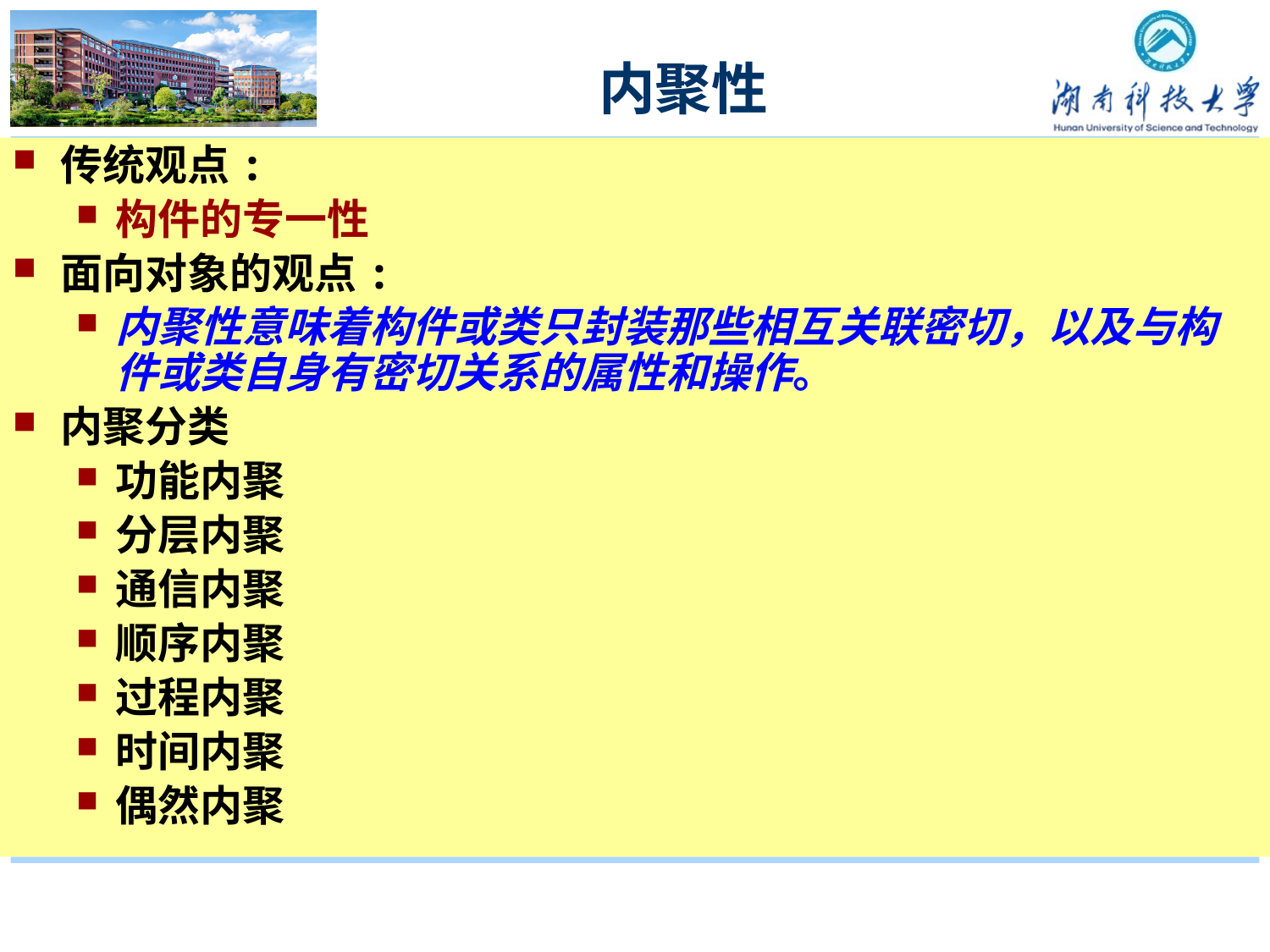

# 内聚性
传统观点:
构件的专一性
面向对象的观点:
内聚性意味着构件或类只封装那些相互关联密切，以及与构件或类自身有密切关系的属性和操作。
内聚分类
功能内聚
分层内聚
通信内聚
顺序内聚
过程内聚
时间内聚
偶然内聚
9